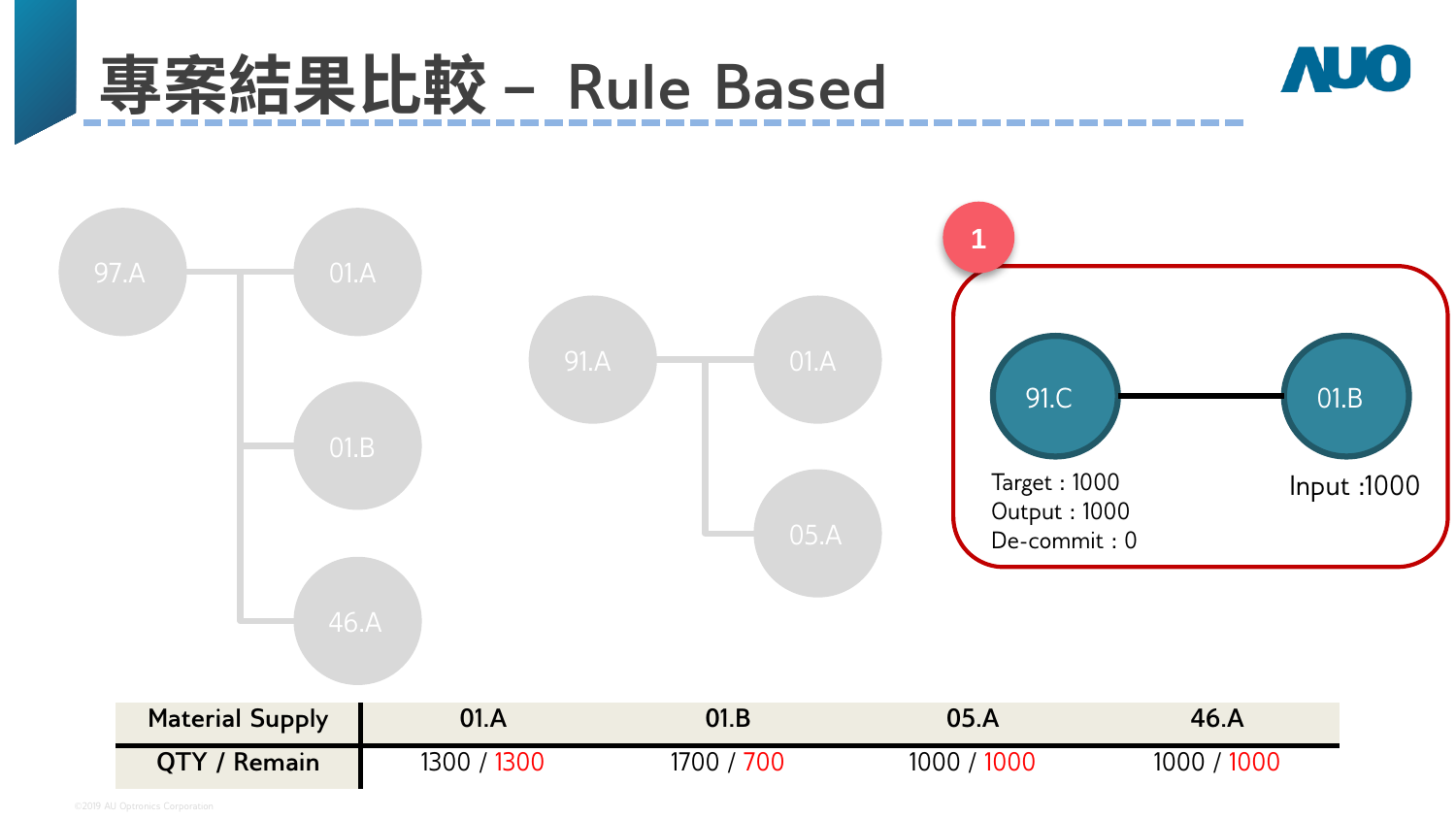

# 專案結果比較 – Rule Based
1
01.A
97.A
01.B
46.A

91.A
01.A
05.A
01.B
91.C
Target : 1000
Output : 1000
De-commit : 0
Input :1000
| Material Supply | 01.A | 01.B | 05.A | 46.A |
| --- | --- | --- | --- | --- |
| QTY / Remain | 1300 / 1300 | 1700 / 700 | 1000 / 1000 | 1000 / 1000 |